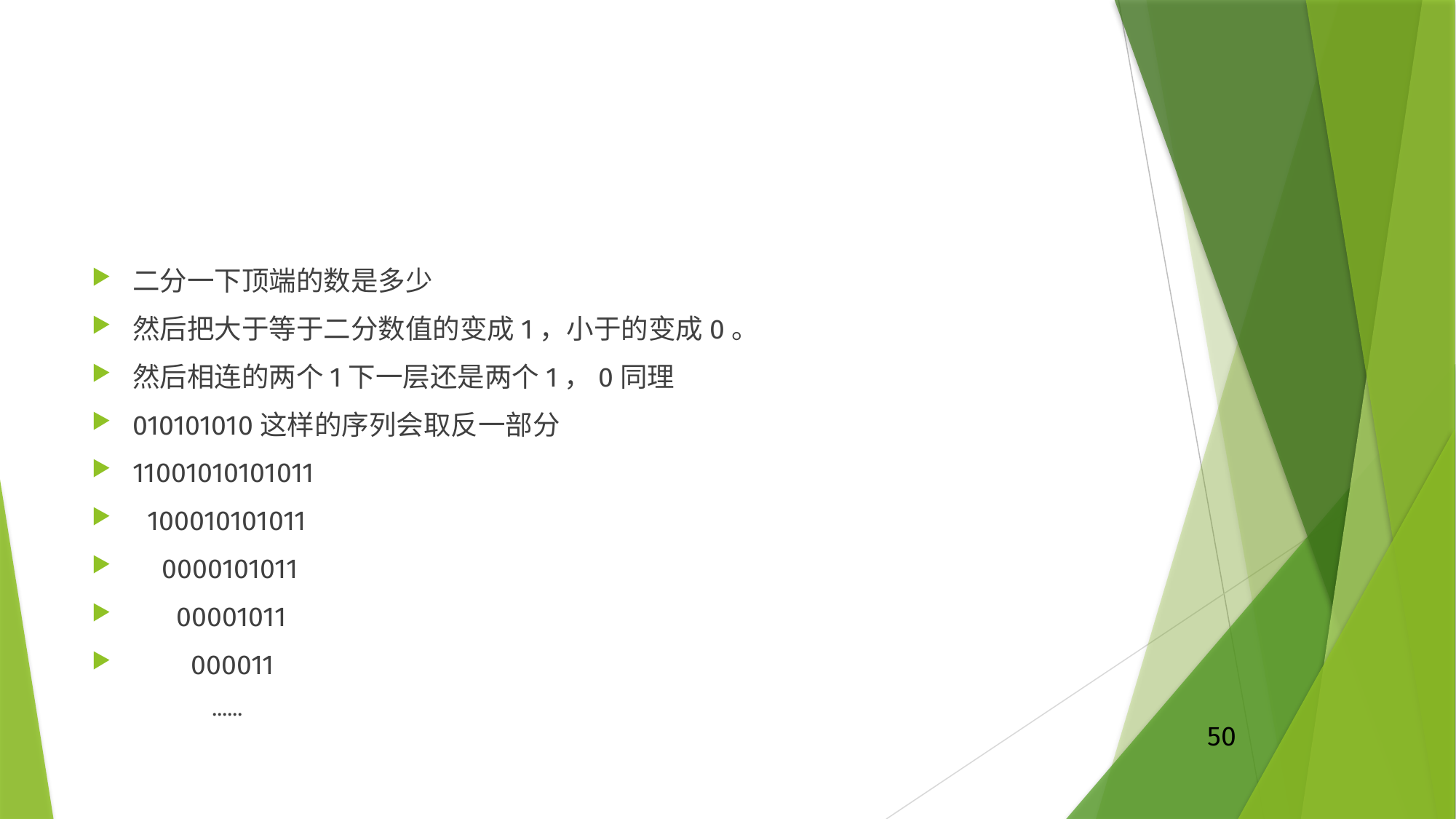

#
二分一下顶端的数是多少
然后把大于等于二分数值的变成1，小于的变成0。
然后相连的两个1下一层还是两个1，0同理
010101010这样的序列会取反一部分
11001010101011
  100010101011
    0000101011
      00001011
        000011
  ......
50